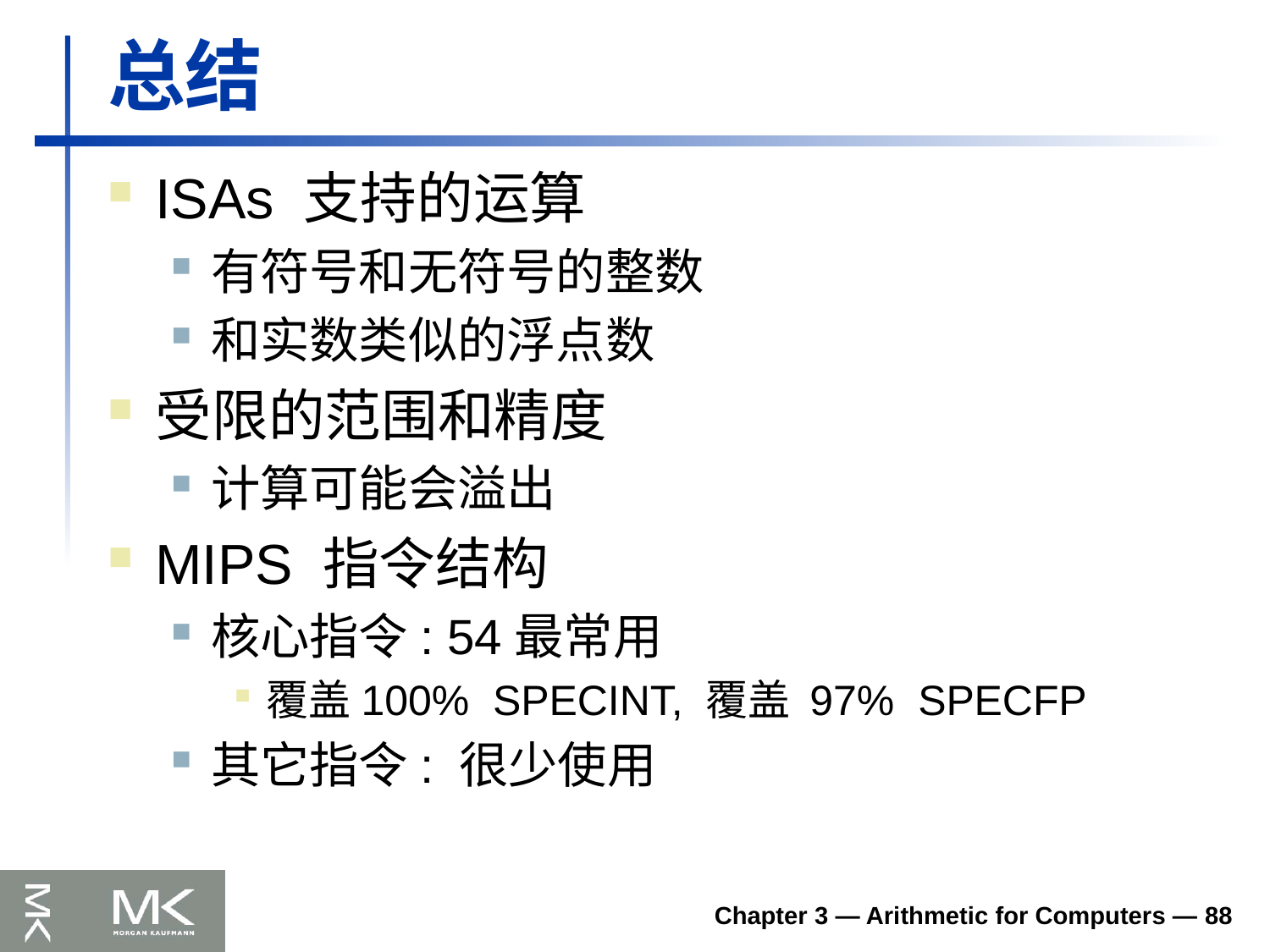

# 总结
ISAs 支持的运算
有符号和无符号的整数
和实数类似的浮点数
受限的范围和精度
计算可能会溢出
MIPS 指令结构
核心指令: 54最常用
覆盖100%  SPECINT, 覆盖 97%  SPECFP
其它指令: 很少使用
Chapter 3 — Arithmetic for Computers — 88